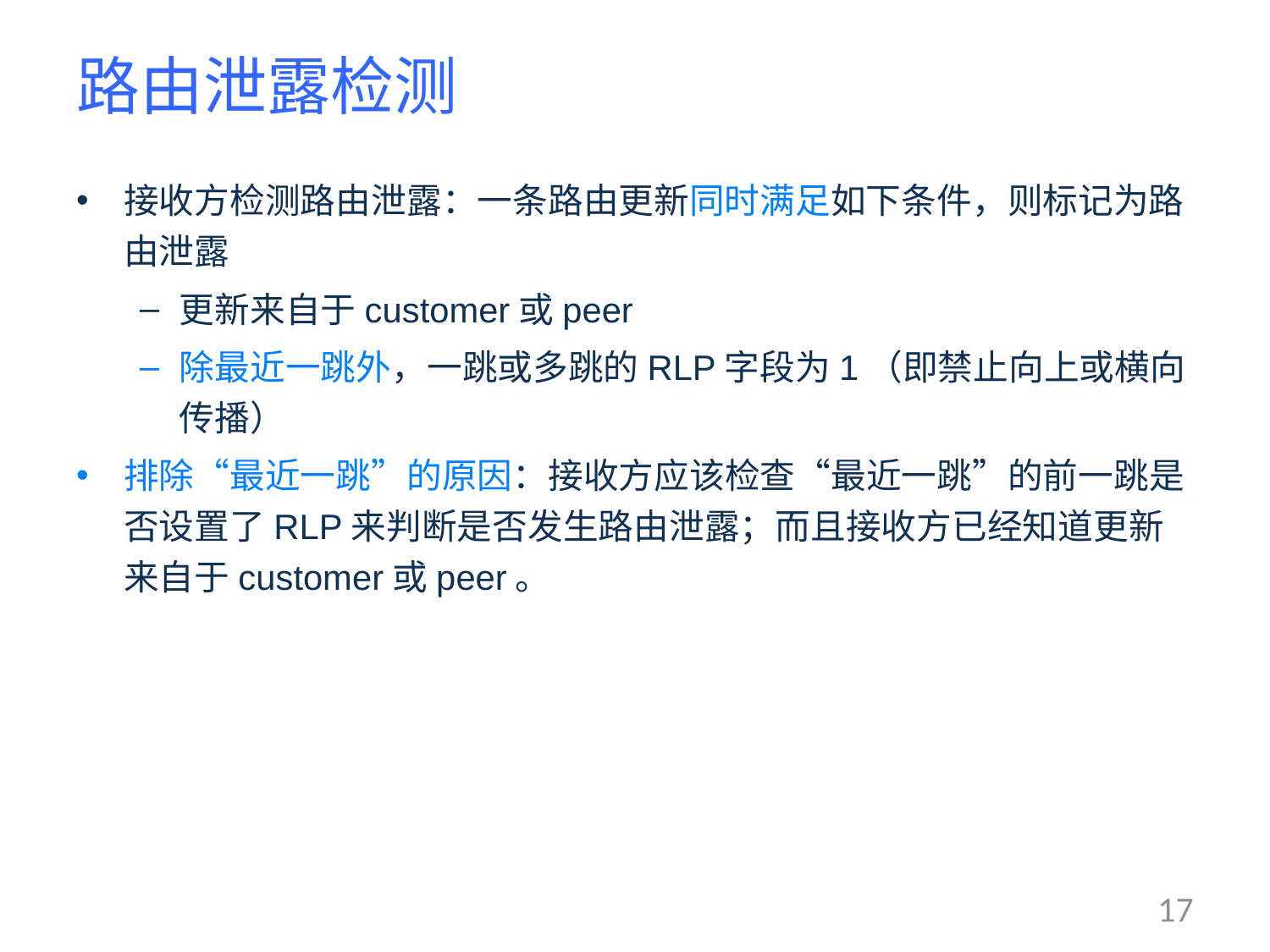

# 路由泄露检测
接收方检测路由泄露：一条路由更新同时满足如下条件，则标记为路由泄露
更新来自于customer或peer
除最近一跳外，一跳或多跳的RLP字段为1（即禁止向上或横向传播）
排除“最近一跳”的原因：接收方应该检查“最近一跳”的前一跳是否设置了RLP来判断是否发生路由泄露；而且接收方已经知道更新来自于customer或peer。
17